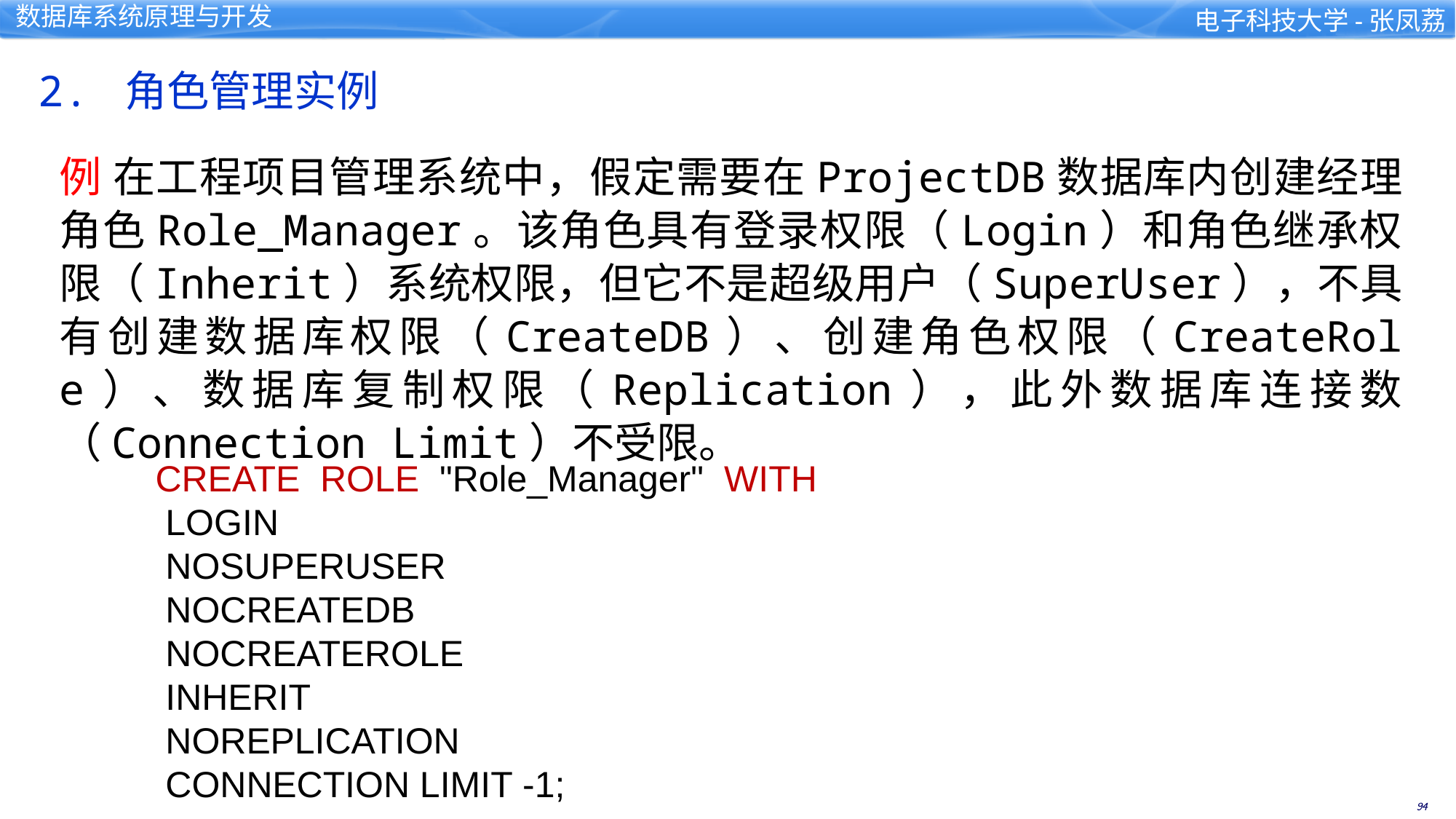

2. 角色管理实例
例 在工程项目管理系统中，假定需要在ProjectDB数据库内创建经理角色Role_Manager。该角色具有登录权限（Login）和角色继承权限（Inherit）系统权限，但它不是超级用户（SuperUser），不具有创建数据库权限（CreateDB）、创建角色权限（CreateRole）、数据库复制权限（Replication），此外数据库连接数（Connection Limit）不受限。
CREATE  ROLE  "Role_Manager"  WITH
 LOGIN
 NOSUPERUSER
 NOCREATEDB
 NOCREATEROLE
 INHERIT
 NOREPLICATION
 CONNECTION LIMIT -1;